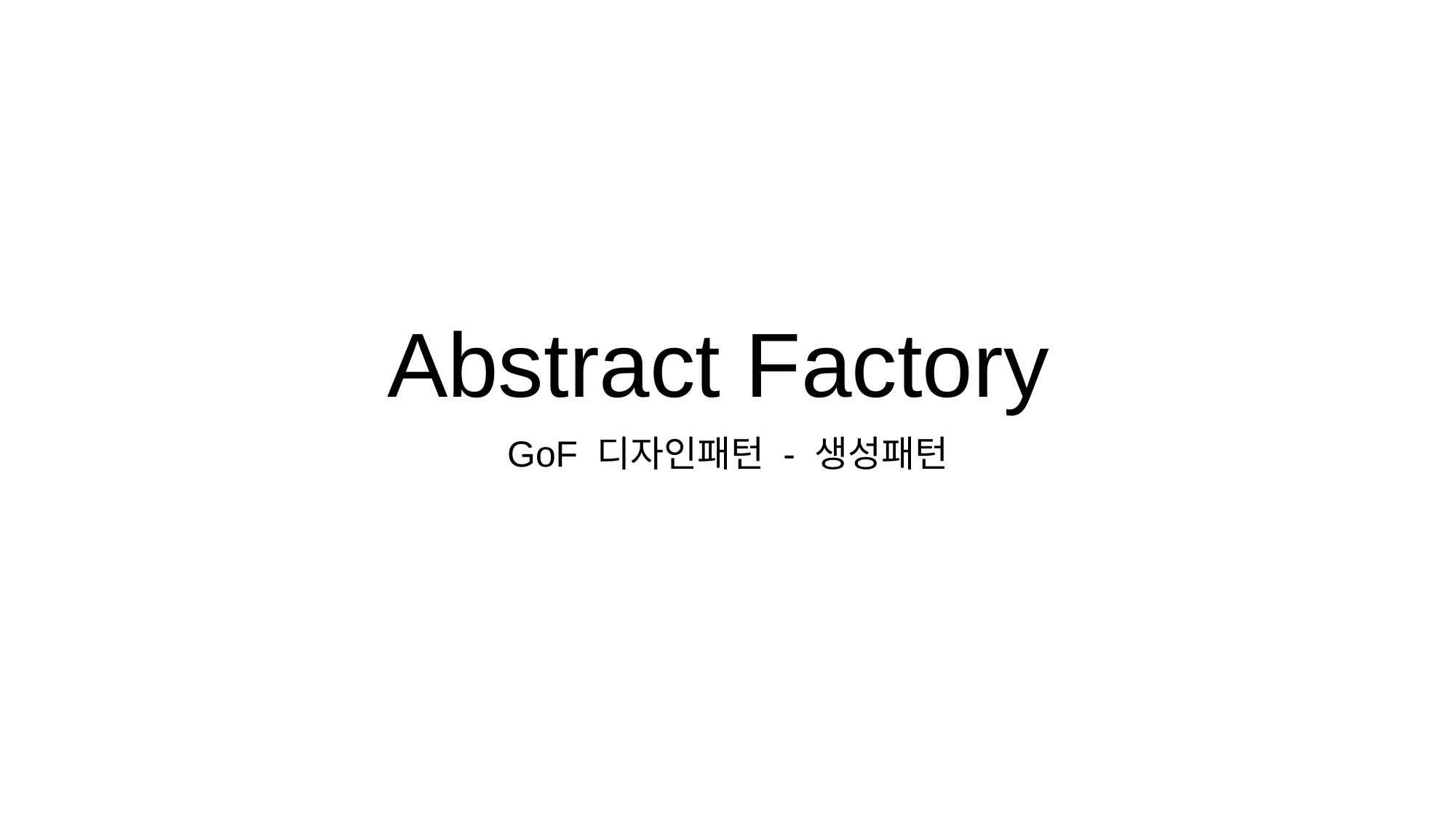

# Abstract Factory
GoF 디자인패턴 - 생성패턴